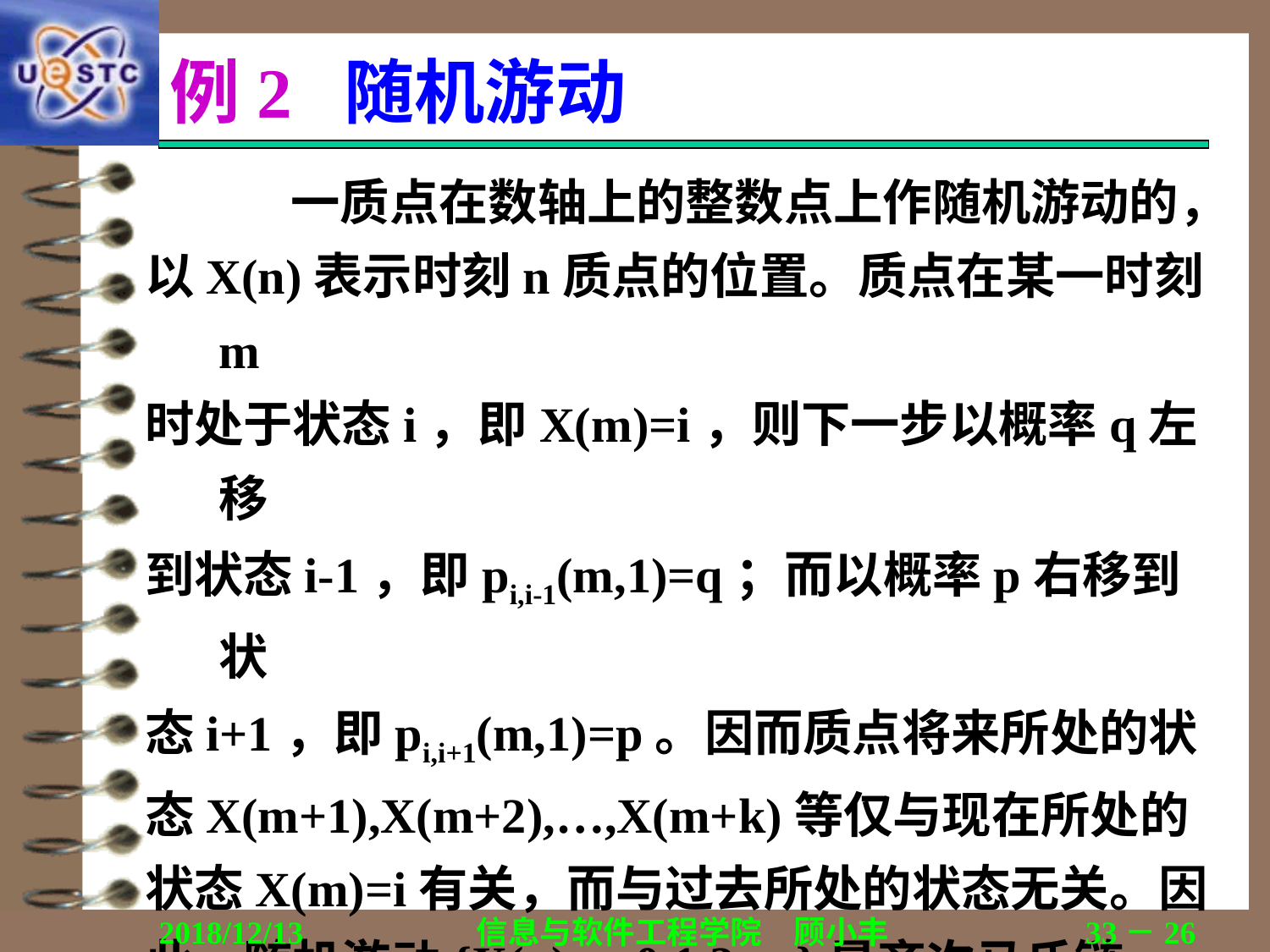

# 例2  随机游动
一质点在数轴上的整数点上作随机游动的，
以X(n)表示时刻n质点的位置。质点在某一时刻m
时处于状态i，即X(m)=i，则下一步以概率q左移
到状态i-1，即pi,i-1(m,1)=q；而以概率p右移到状
态i+1，即pi,i+1(m,1)=p。因而质点将来所处的状
态X(m+1),X(m+2),…,X(m+k)等仅与现在所处的
状态X(m)=i有关，而与过去所处的状态无关。因
此，随机游动{X(n),n=0,1,2,…}是齐次马氏链。
随机游动的统计特征由它在边界的特点决定，
下面给出几种特殊的情形。
2018/12/13
信息与软件工程学院　顾小丰
33－26